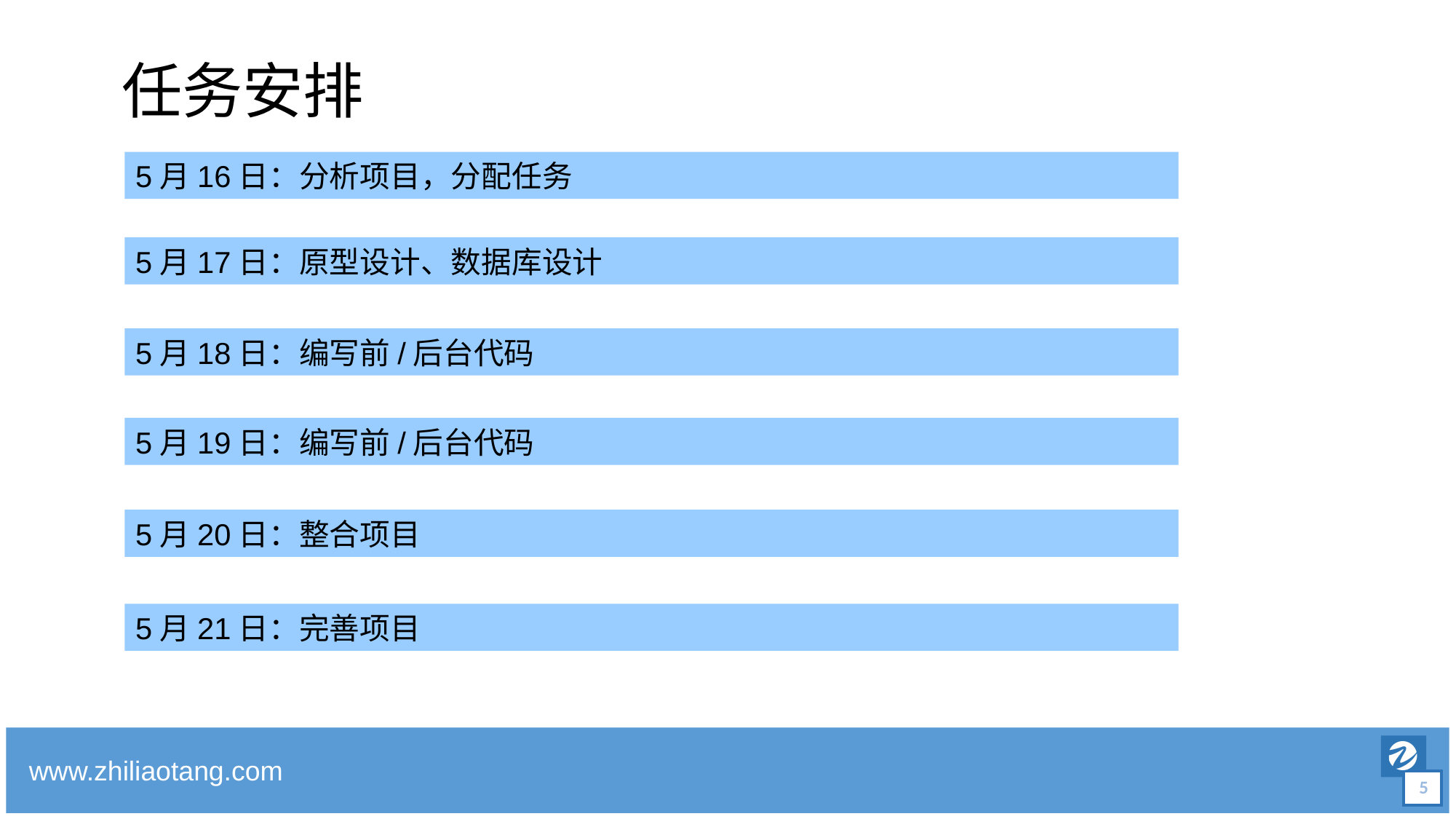

# 任务安排
5月16日：分析项目，分配任务

5月17日：原型设计、数据库设计
5月18日：编写前/后台代码
5月19日：编写前/后台代码
5月20日：整合项目
5月21日：完善项目
5